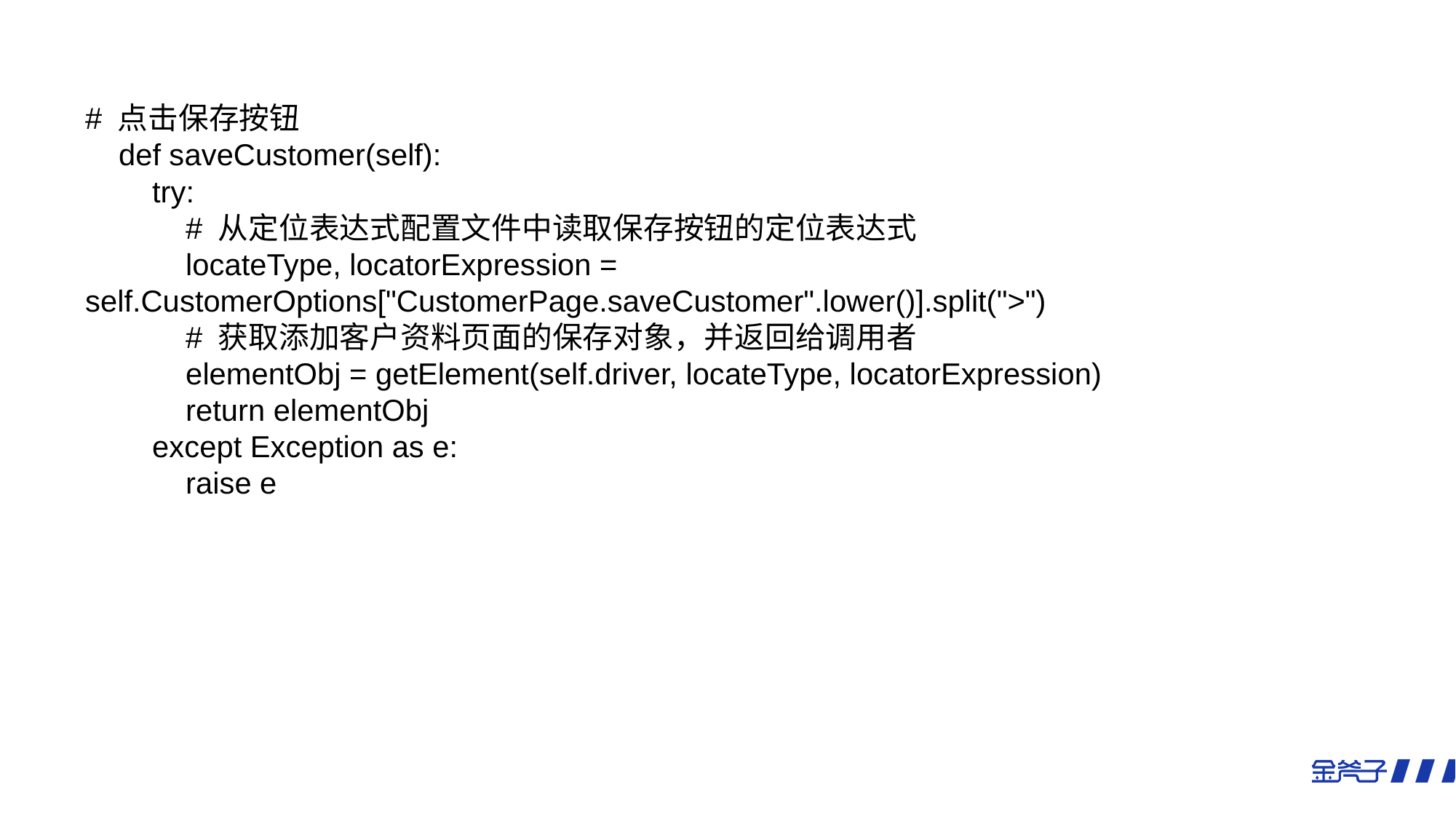

# 点击保存按钮
    def saveCustomer(self):
        try:
            # 从定位表达式配置文件中读取保存按钮的定位表达式
            locateType, locatorExpression = self.CustomerOptions["CustomerPage.saveCustomer".lower()].split(">")
            # 获取添加客户资料页面的保存对象，并返回给调用者
            elementObj = getElement(self.driver, locateType, locatorExpression)
            return elementObj
        except Exception as e:
            raise e